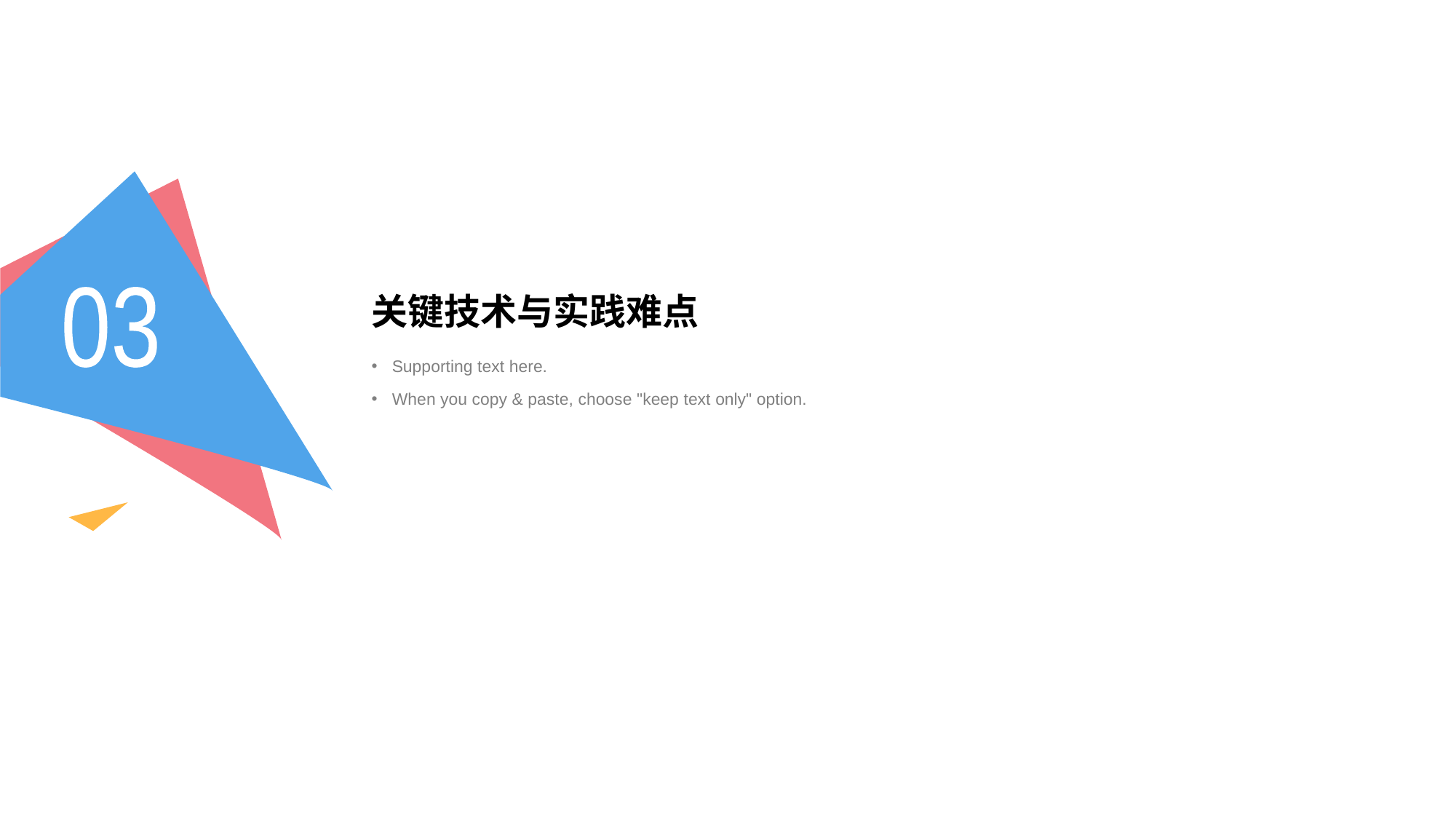

# 关键技术与实践难点
03
Supporting text here.
When you copy & paste, choose "keep text only" option.